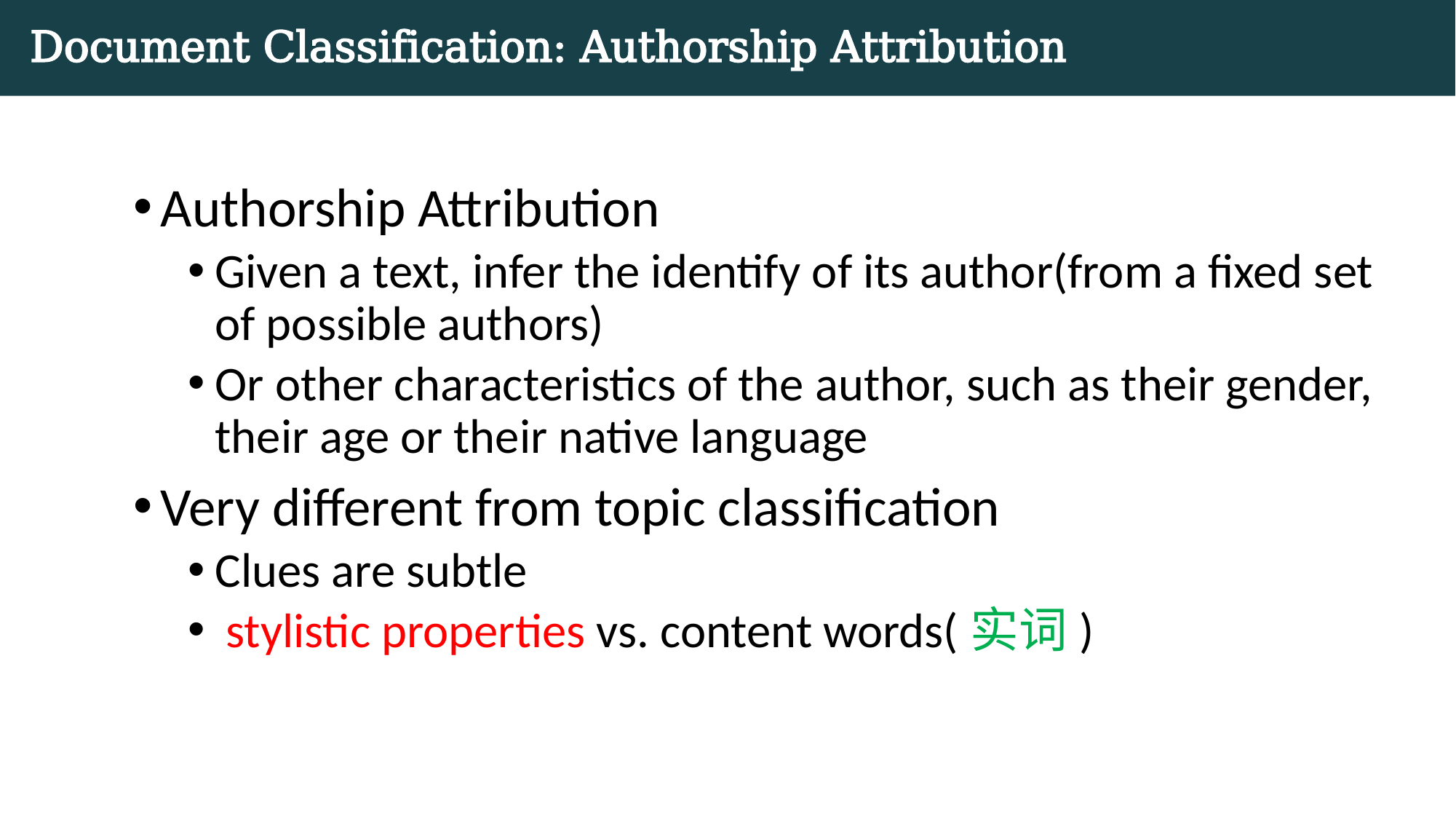

# Document Classification: Authorship Attribution
Authorship Attribution
Given a text, infer the identify of its author(from a fixed set of possible authors)
Or other characteristics of the author, such as their gender, their age or their native language
Very different from topic classification
Clues are subtle
 stylistic properties vs. content words(实词)